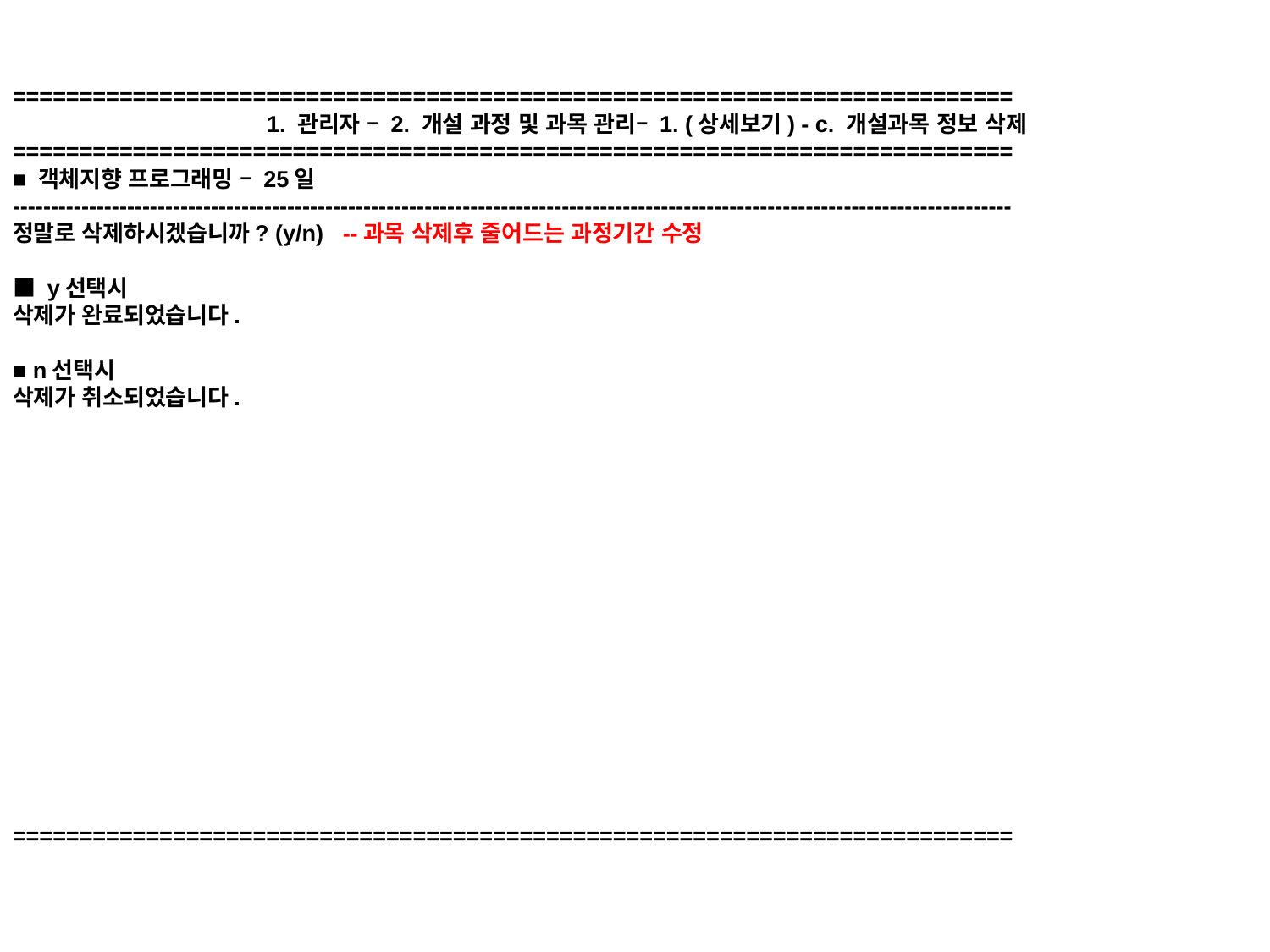

# =========================================================================== 1. 관리자 – 2. 개설 과정 및 과목 관리– 1. (상세보기) - c. 개설과목 정보 삭제 =========================================================================== ■ 객체지향 프로그래밍 – 25일 ----------------------------------------------------------------------------------------------------------------------------------- 정말로 삭제하시겠습니까? (y/n)   --과목 삭제후 줄어드는 과정기간 수정 ■ y선택시 삭제가 완료되었습니다. ■ n선택시 삭제가 취소되었습니다. ===========================================================================